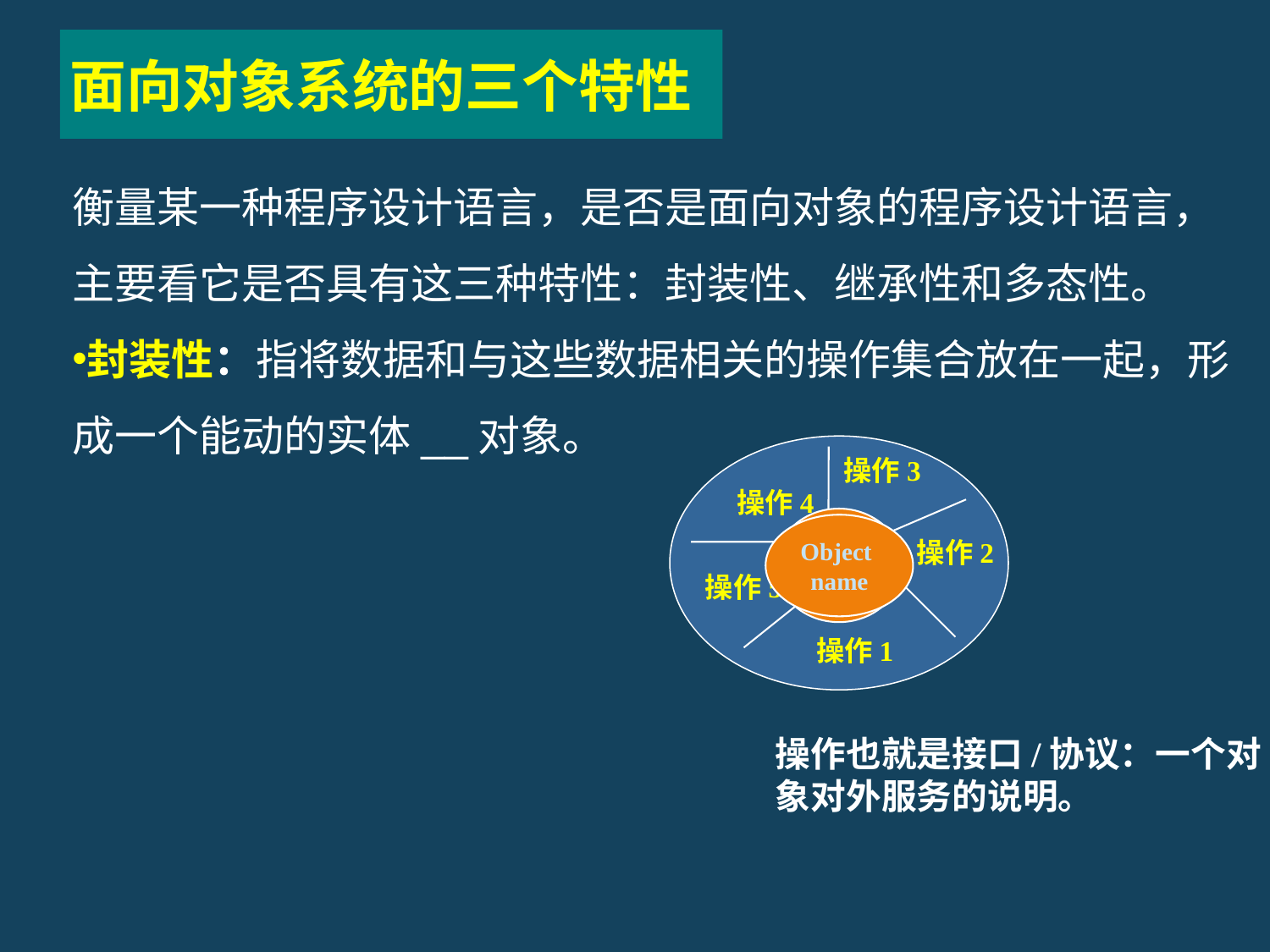

# 面向对象系统的三个特性
衡量某一种程序设计语言，是否是面向对象的程序设计语言，主要看它是否具有这三种特性：封装性、继承性和多态性。
封装性：指将数据和与这些数据相关的操作集合放在一起，形成一个能动的实体__对象。

操作3
操作4

数据结构
Object
name
操作2

操作5

操作1
操作也就是接口/协议：一个对象对外服务的说明。